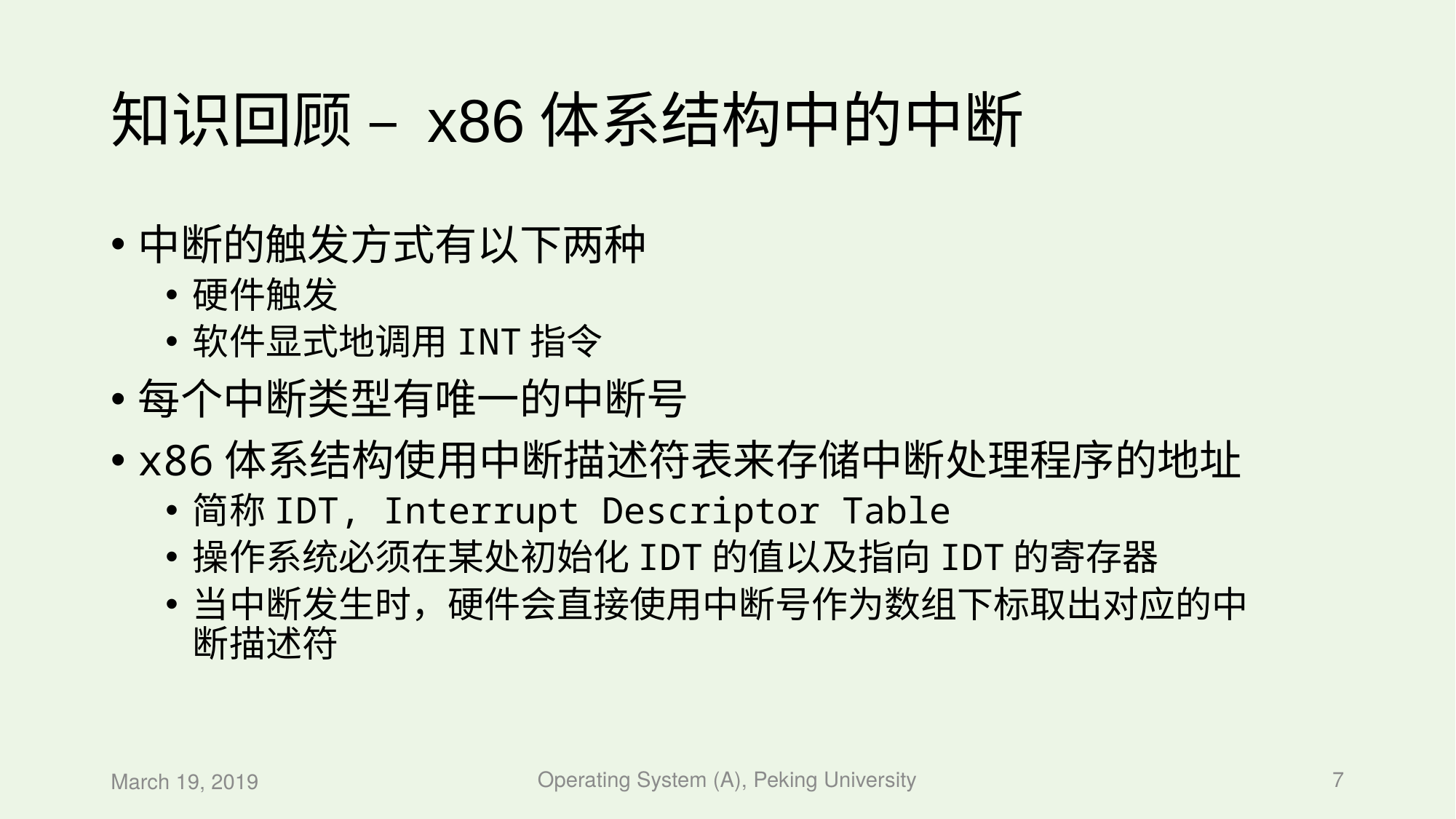

# 知识回顾 – x86体系结构中的中断
中断的触发方式有以下两种
硬件触发
软件显式地调用INT指令
每个中断类型有唯一的中断号
x86体系结构使用中断描述符表来存储中断处理程序的地址
简称IDT, Interrupt Descriptor Table
操作系统必须在某处初始化IDT的值以及指向IDT的寄存器
当中断发生时，硬件会直接使用中断号作为数组下标取出对应的中断描述符

March 19, 2019
Operating System (A), Peking University
7